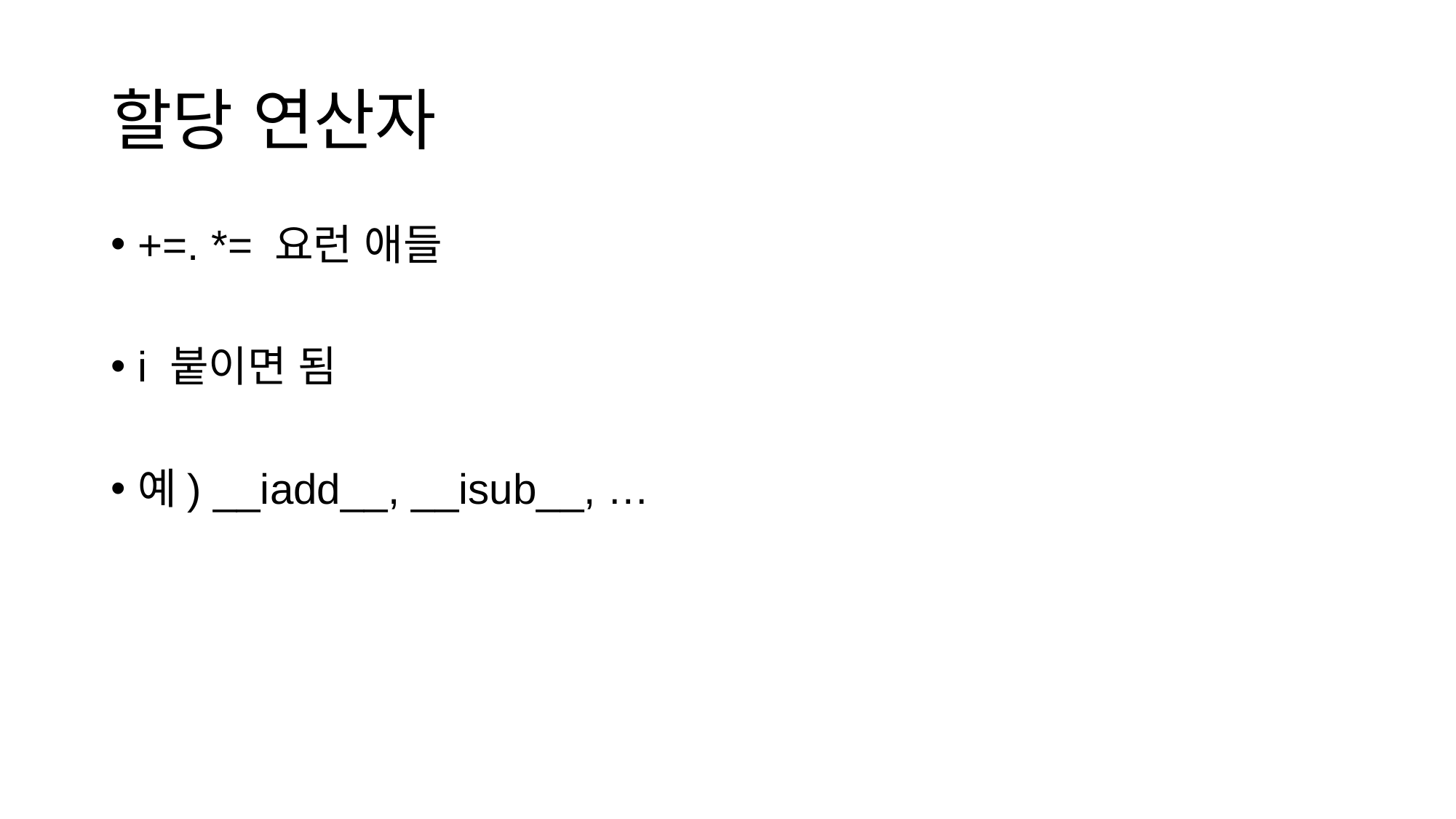

# 할당 연산자
+=. *= 요런 애들

i 붙이면 됨

예) __iadd__, __isub__, …